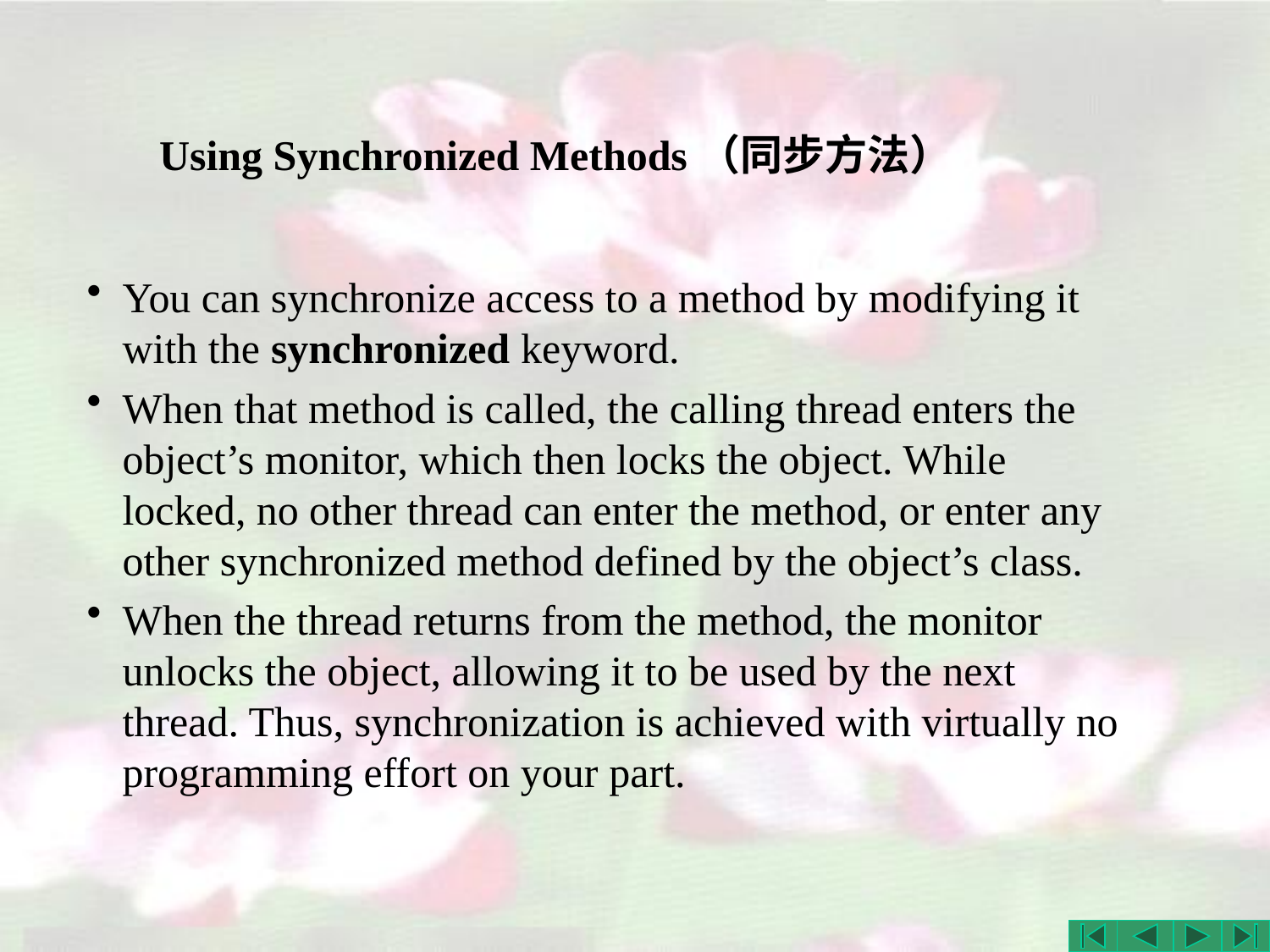

# Using Synchronized Methods（同步方法）
You can synchronize access to a method by modifying it with the synchronized keyword.
When that method is called, the calling thread enters the object’s monitor, which then locks the object. While locked, no other thread can enter the method, or enter any other synchronized method defined by the object’s class.
When the thread returns from the method, the monitor unlocks the object, allowing it to be used by the next thread. Thus, synchronization is achieved with virtually no programming effort on your part.